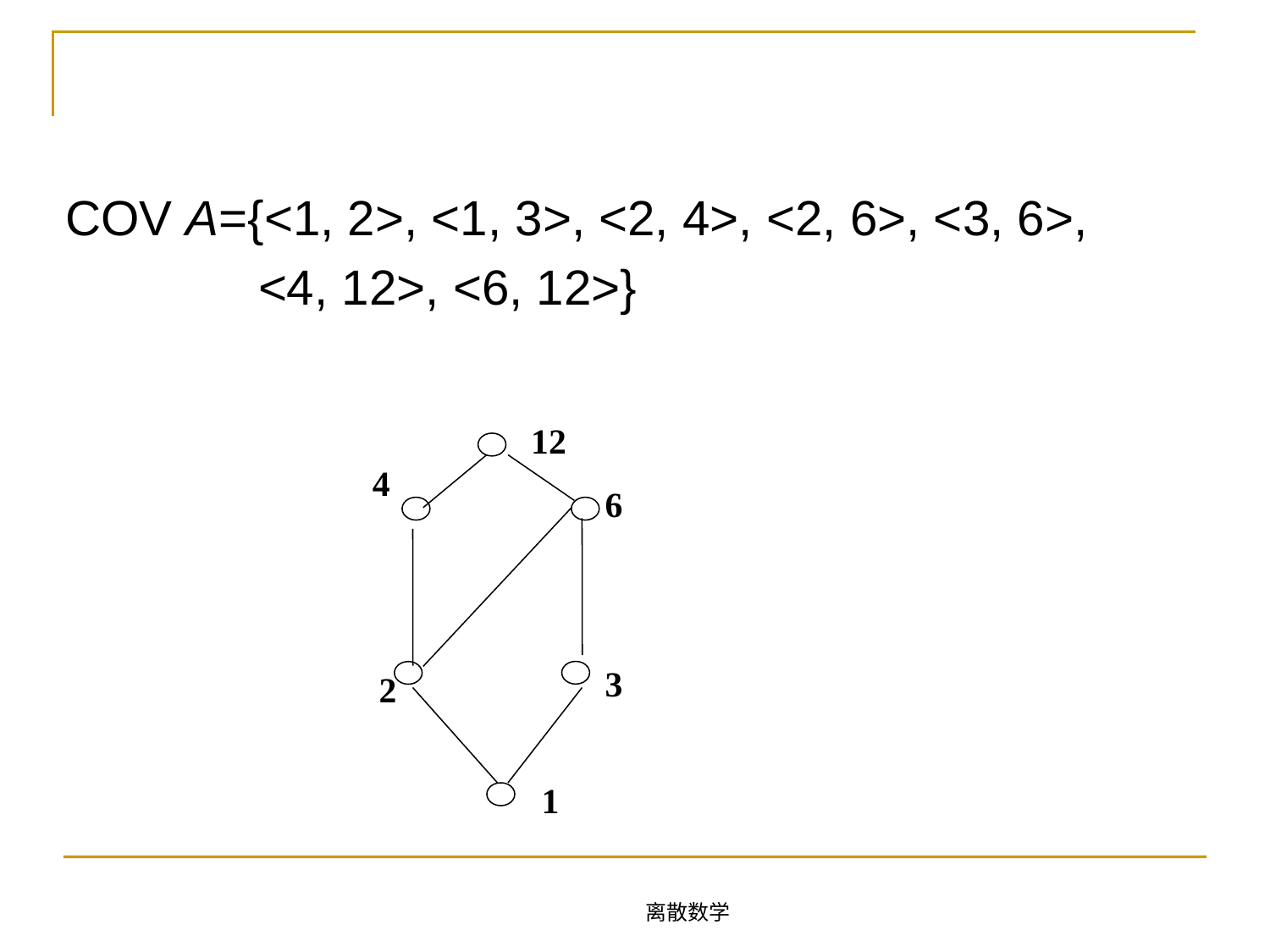

COV A={<1, 2>, <1, 3>, <2, 4>, <2, 6>, <3, 6>,
              <4, 12>, <6, 12>}

12

4

6

3
2

1

离散数学
9